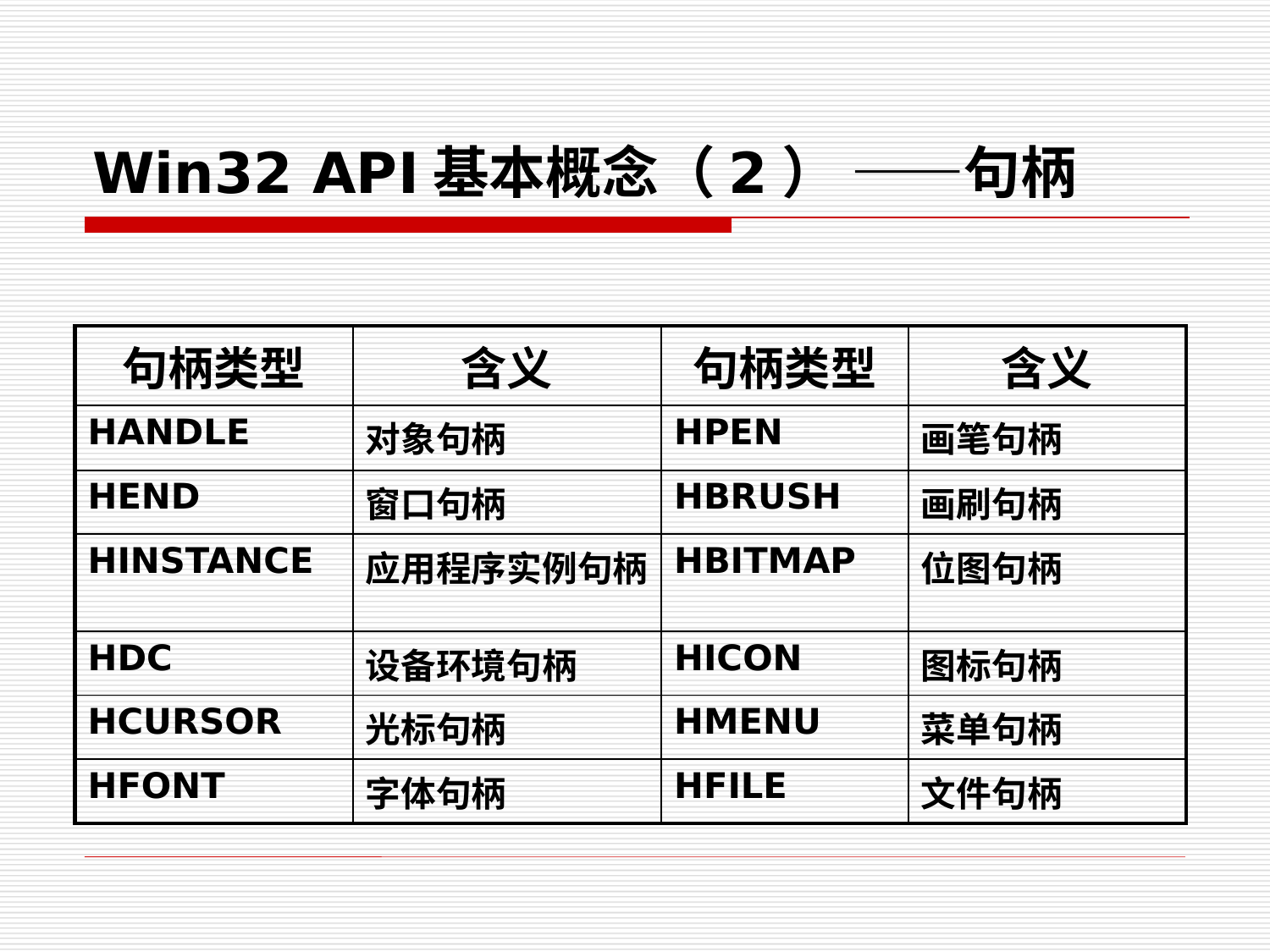

# Win32 API基本概念（2） ——句柄
| 句柄类型 | 含义 | 句柄类型 | 含义 |
| --- | --- | --- | --- |
| HANDLE | 对象句柄 | HPEN | 画笔句柄 |
| HEND | 窗口句柄 | HBRUSH | 画刷句柄 |
| HINSTANCE | 应用程序实例句柄 | HBITMAP | 位图句柄 |
| HDC | 设备环境句柄 | HICON | 图标句柄 |
| HCURSOR | 光标句柄 | HMENU | 菜单句柄 |
| HFONT | 字体句柄 | HFILE | 文件句柄 |